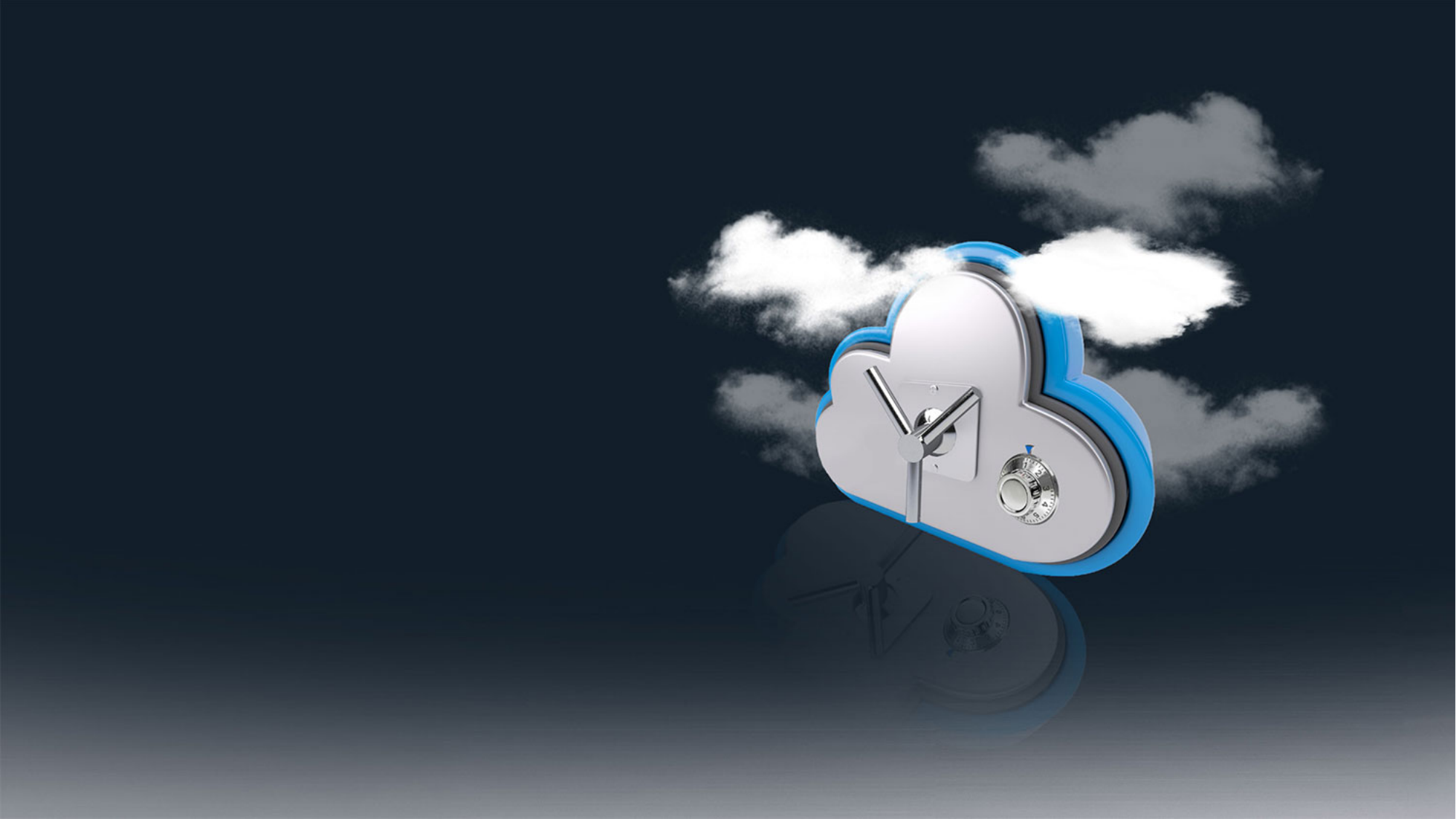

1) npm 알아보기
2) package.json 으로
      패키지 관리하기